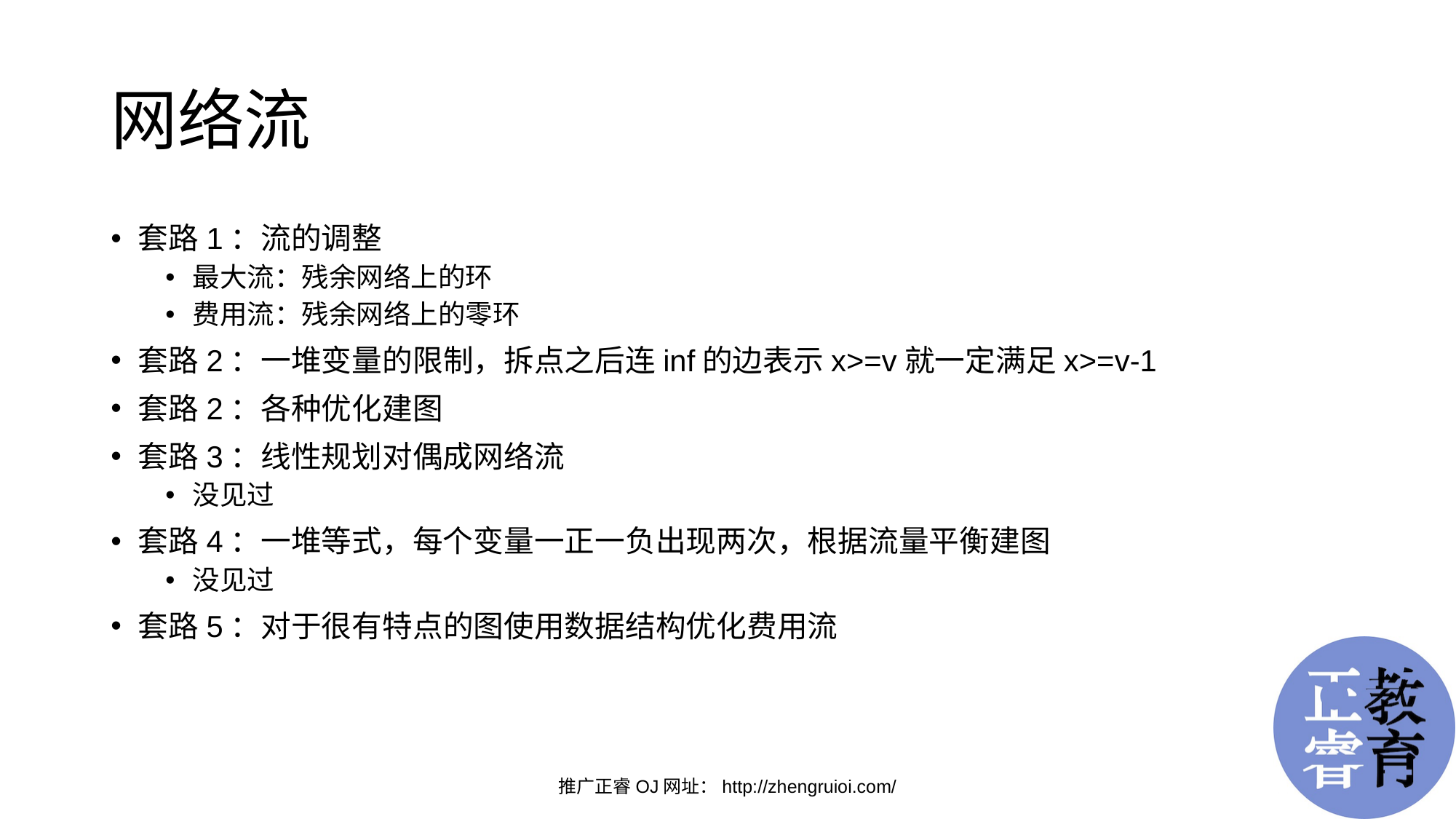

# 网络流
套路1：流的调整
最大流：残余网络上的环
费用流：残余网络上的零环
套路2：一堆变量的限制，拆点之后连inf的边表示x>=v就一定满足x>=v-1
套路2：各种优化建图
套路3：线性规划对偶成网络流
没见过
套路4：一堆等式，每个变量一正一负出现两次，根据流量平衡建图
没见过
套路5：对于很有特点的图使用数据结构优化费用流